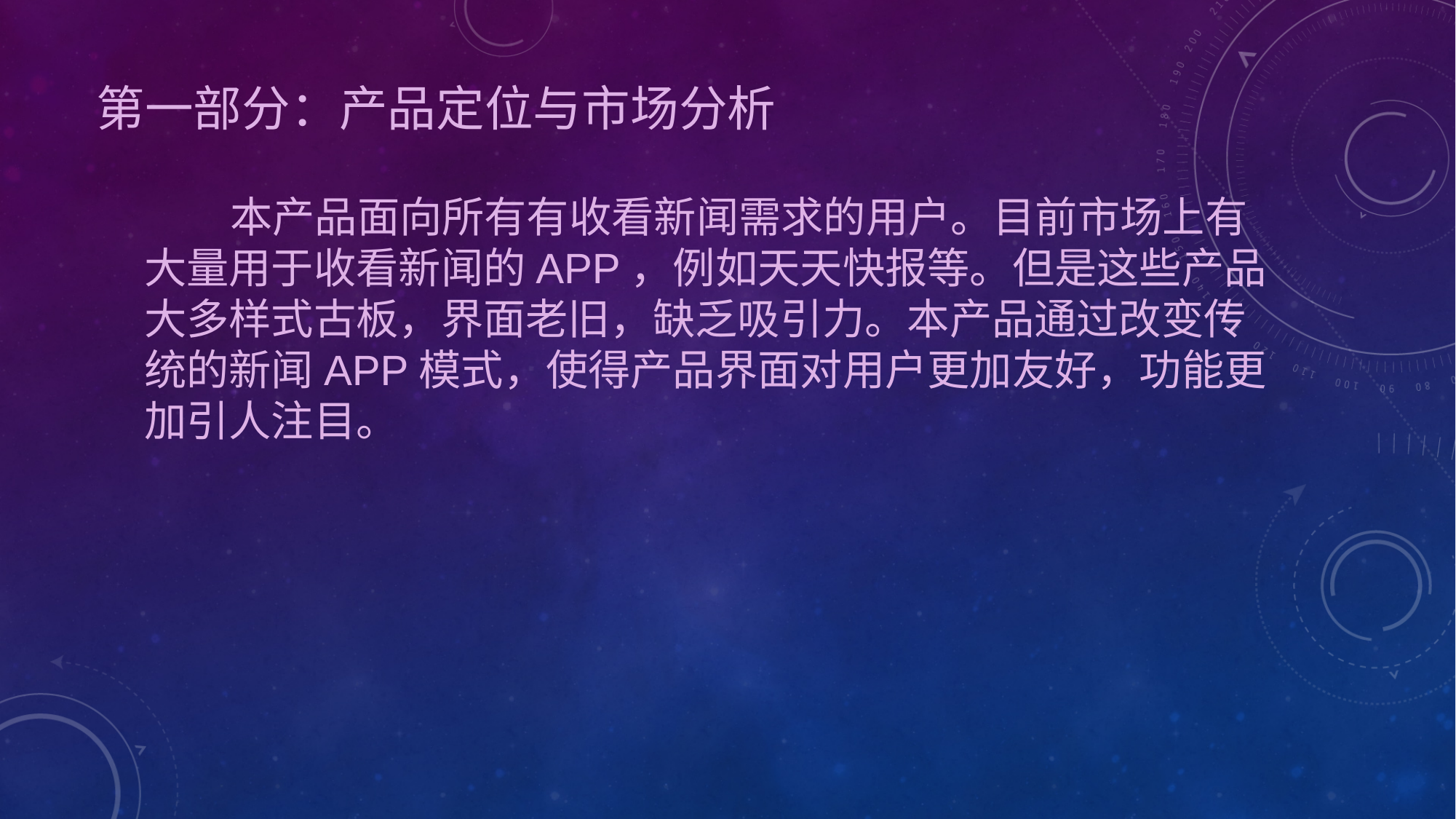

第一部分：产品定位与市场分析
        本产品面向所有有收看新闻需求的用户。目前市场上有大量用于收看新闻的APP，例如天天快报等。但是这些产品大多样式古板，界面老旧，缺乏吸引力。本产品通过改变传统的新闻APP模式，使得产品界面对用户更加友好，功能更加引人注目。